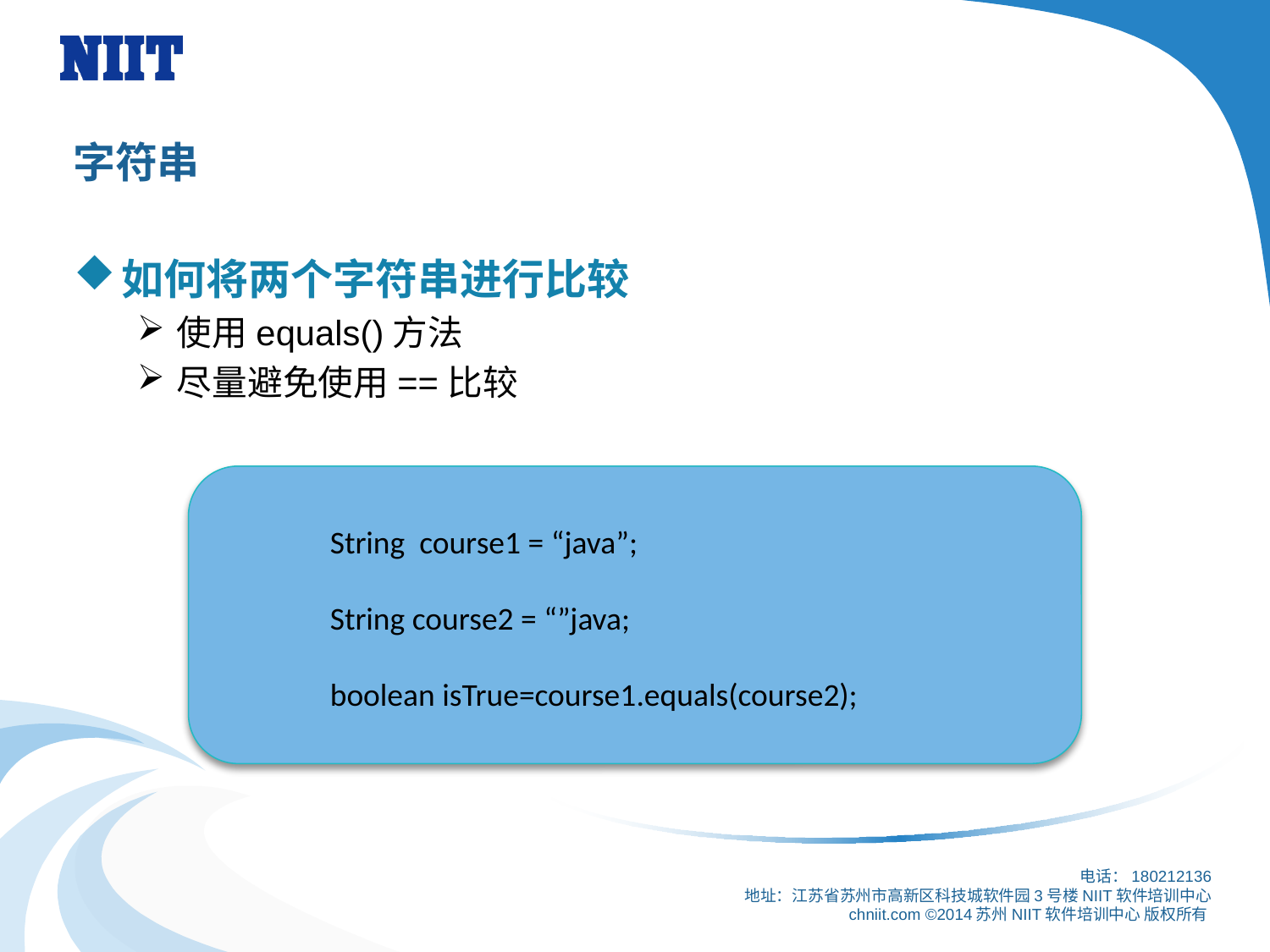

# 字符串
如何将两个字符串进行比较
使用equals()方法
尽量避免使用==比较

String  course1 = “java”;

String course2 = “”java;

boolean isTrue=course1.equals(course2);